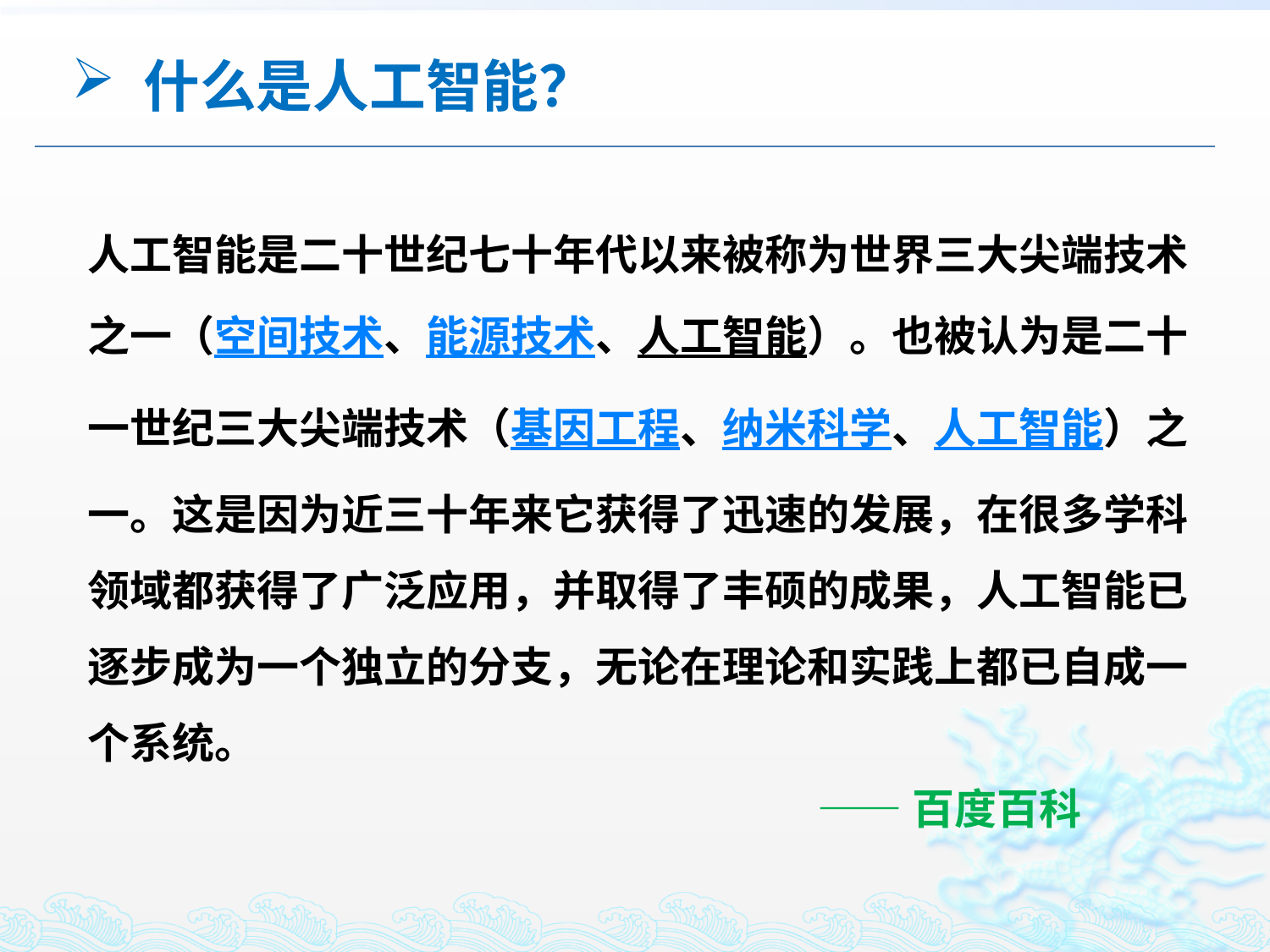

# 什么是人工智能？
人工智能是二十世纪七十年代以来被称为世界三大尖端技术之一（空间技术、能源技术、人工智能）。也被认为是二十一世纪三大尖端技术（基因工程、纳米科学、人工智能）之一。这是因为近三十年来它获得了迅速的发展，在很多学科领域都获得了广泛应用，并取得了丰硕的成果，人工智能已逐步成为一个独立的分支，无论在理论和实践上都已自成一个系统。
——百度百科